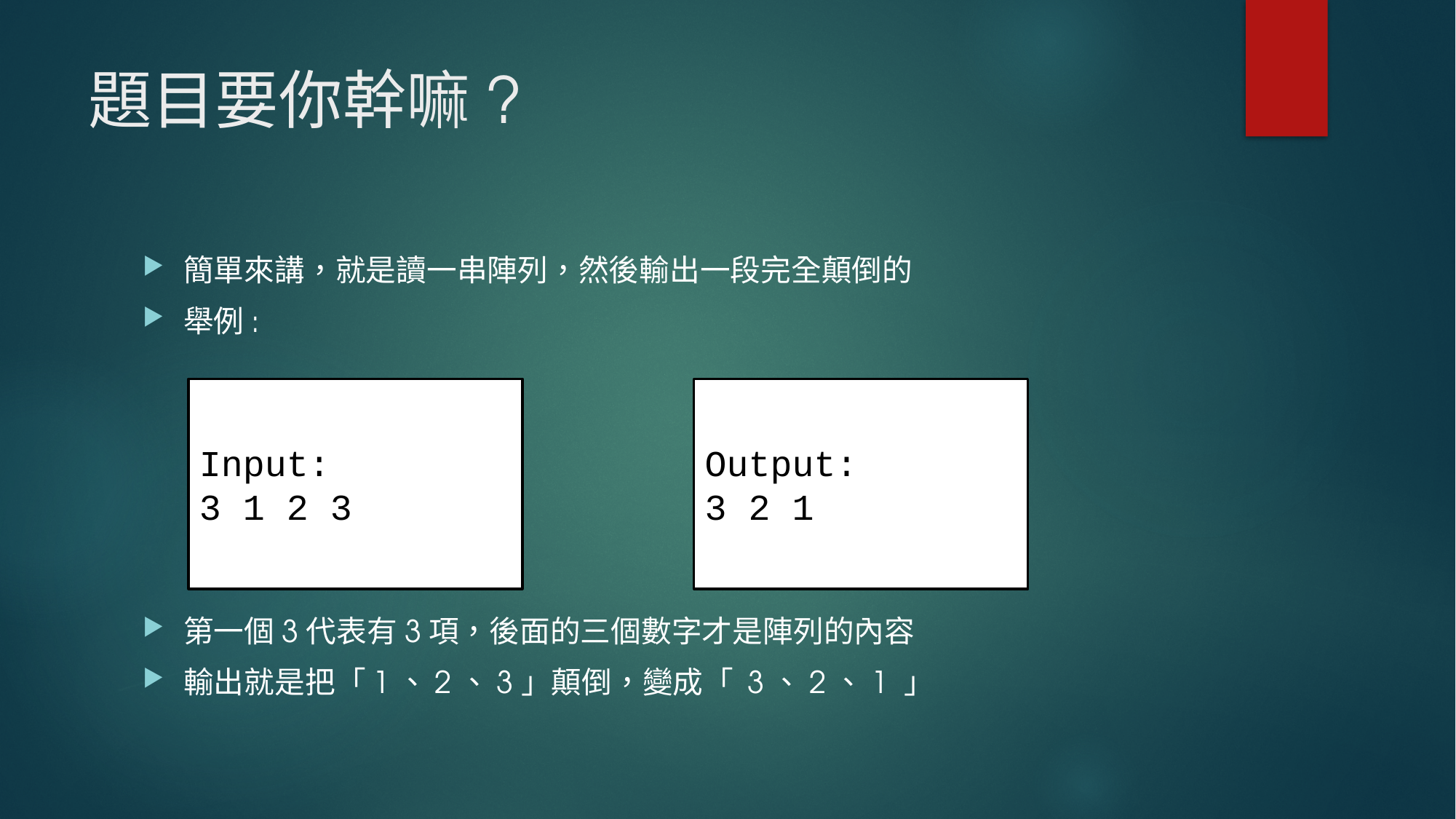

# 題目要你幹嘛?
簡單來講，就是讀一串陣列，然後輸出一段完全顛倒的
舉例:

第一個3代表有3項，後面的三個數字才是陣列的內容
輸出就是把「1、2、3」顛倒，變成「 3、2、1 」

Input:
3 1 2 3
Output:
3 2 1